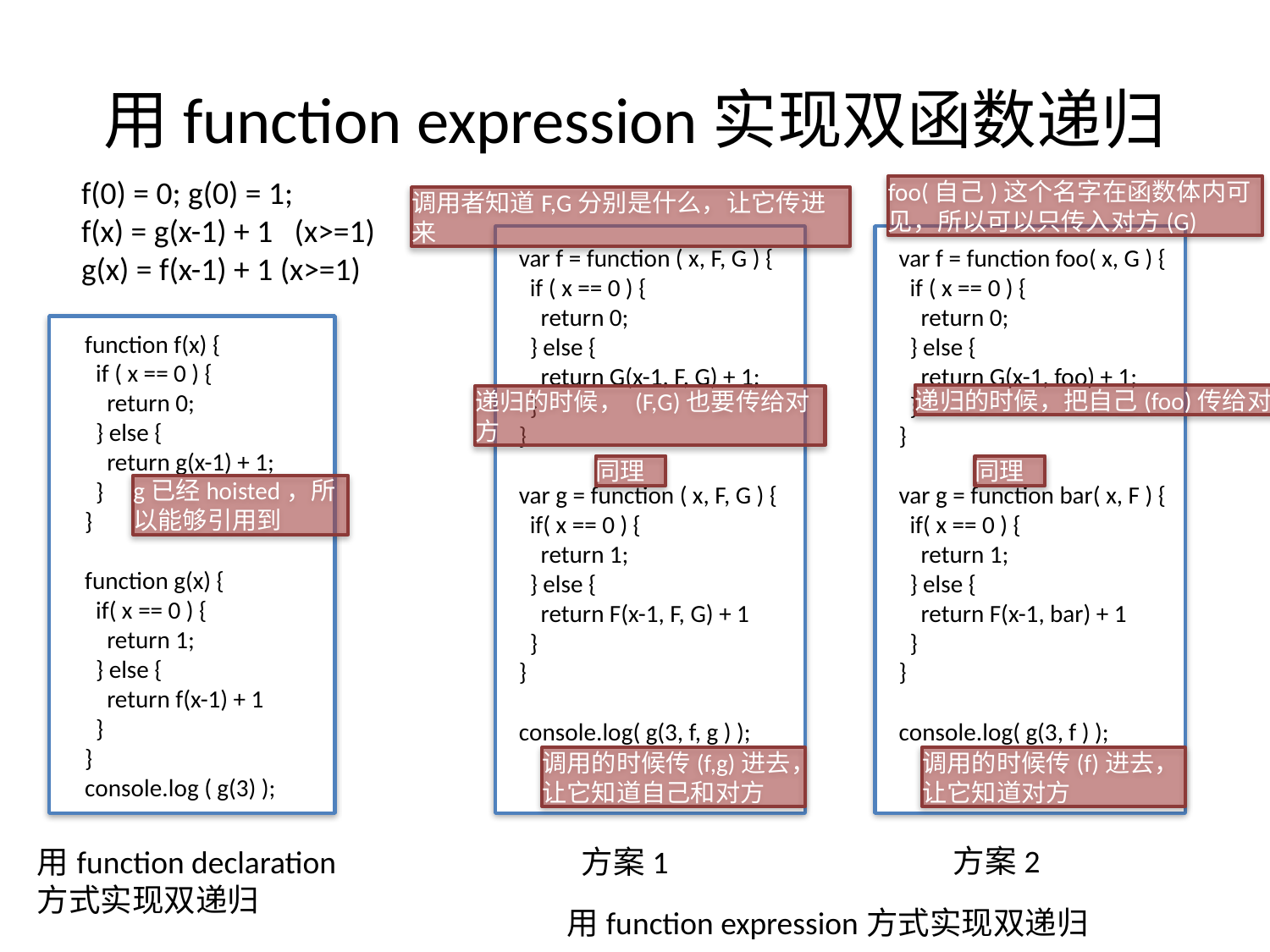

# 用function expression实现双函数递归
f(0) = 0; g(0) = 1;
f(x) = g(x-1) + 1   (x>=1)
g(x) = f(x-1) + 1 (x>=1)
foo(自己)这个名字在函数体内可见，所以可以只传入对方(G)
调用者知道F,G分别是什么，让它传进来

var f = function ( x, F, G ) {
  if ( x == 0 ) {
    return 0;
  } else {
    return G(x-1, F, G) + 1;
  }
}

var g = function ( x, F, G ) {
  if( x == 0 ) {
    return 1;
  } else {
    return F(x-1, F, G) + 1
  }
}

console.log( g(3, f, g ) );
var f = function foo( x, G ) {
  if ( x == 0 ) {
    return 0;
  } else {
    return G(x-1, foo) + 1;
  }
}

var g = function bar( x, F ) {
  if( x == 0 ) {
    return 1;
  } else {
    return F(x-1, bar) + 1
  }
}

console.log( g(3, f ) );

function f(x) {
  if ( x == 0 ) {
    return 0;
  } else {
    return g(x-1) + 1;
  }
}

function g(x) {
  if( x == 0 ) {
    return 1;
  } else {
    return f(x-1) + 1
  }
}
console.log ( g(3) );
递归的时候，把自己(foo)传给对方
递归的时候， (F,G)也要传给对方
同理
同理
g已经hoisted，所以能够引用到
调用的时候传(f,g)进去，让它知道自己和对方
调用的时候传(f)进去，让它知道对方
方案2
用function declaration方式实现双递归
方案1
用function expression方式实现双递归